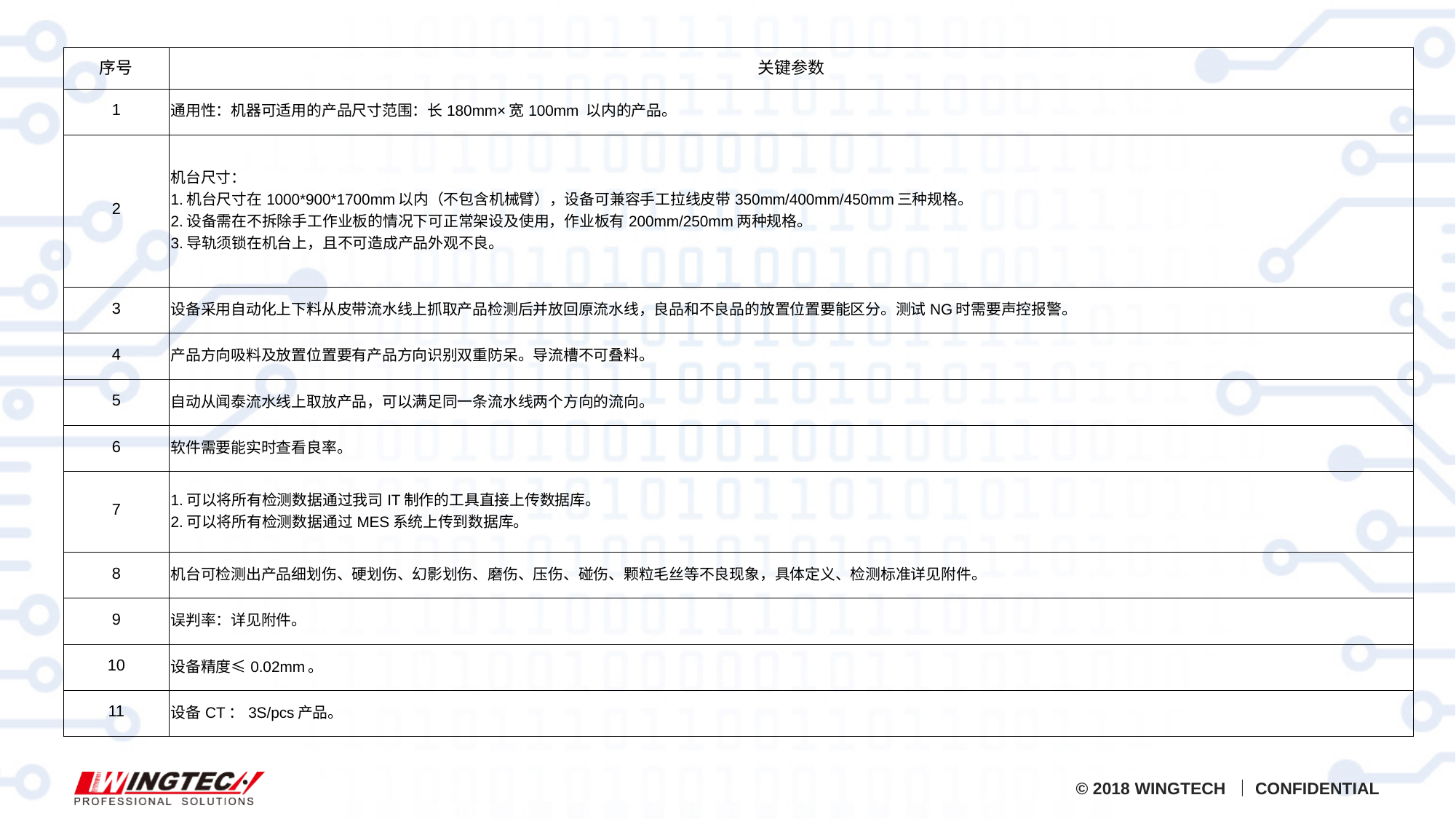

| 序号 | 关键参数 |
| --- | --- |
| 1 | 通用性：机器可适用的产品尺寸范围：长180mm×宽100mm 以内的产品。 |
| 2 | 机台尺寸： 1.机台尺寸在1000\*900\*1700mm以内（不包含机械臂），设备可兼容手工拉线皮带350mm/400mm/450mm三种规格。 2.设备需在不拆除手工作业板的情况下可正常架设及使用，作业板有200mm/250mm两种规格。 3.导轨须锁在机台上，且不可造成产品外观不良。 |
| 3 | 设备采用自动化上下料从皮带流水线上抓取产品检测后并放回原流水线，良品和不良品的放置位置要能区分。测试NG时需要声控报警。 |
| 4 | 产品方向吸料及放置位置要有产品方向识别双重防呆。导流槽不可叠料。 |
| 5 | 自动从闻泰流水线上取放产品，可以满足同一条流水线两个方向的流向。 |
| 6 | 软件需要能实时查看良率。 |
| 7 | 1.可以将所有检测数据通过我司IT制作的工具直接上传数据库。 2.可以将所有检测数据通过MES系统上传到数据库。 |
| 8 | 机台可检测出产品细划伤、硬划伤、幻影划伤、磨伤、压伤、碰伤、颗粒毛丝等不良现象，具体定义、检测标准详见附件。 |
| 9 | 误判率：详见附件。 |
| 10 | 设备精度≤0.02mm。 |
| 11 | 设备CT：3S/pcs产品。 |